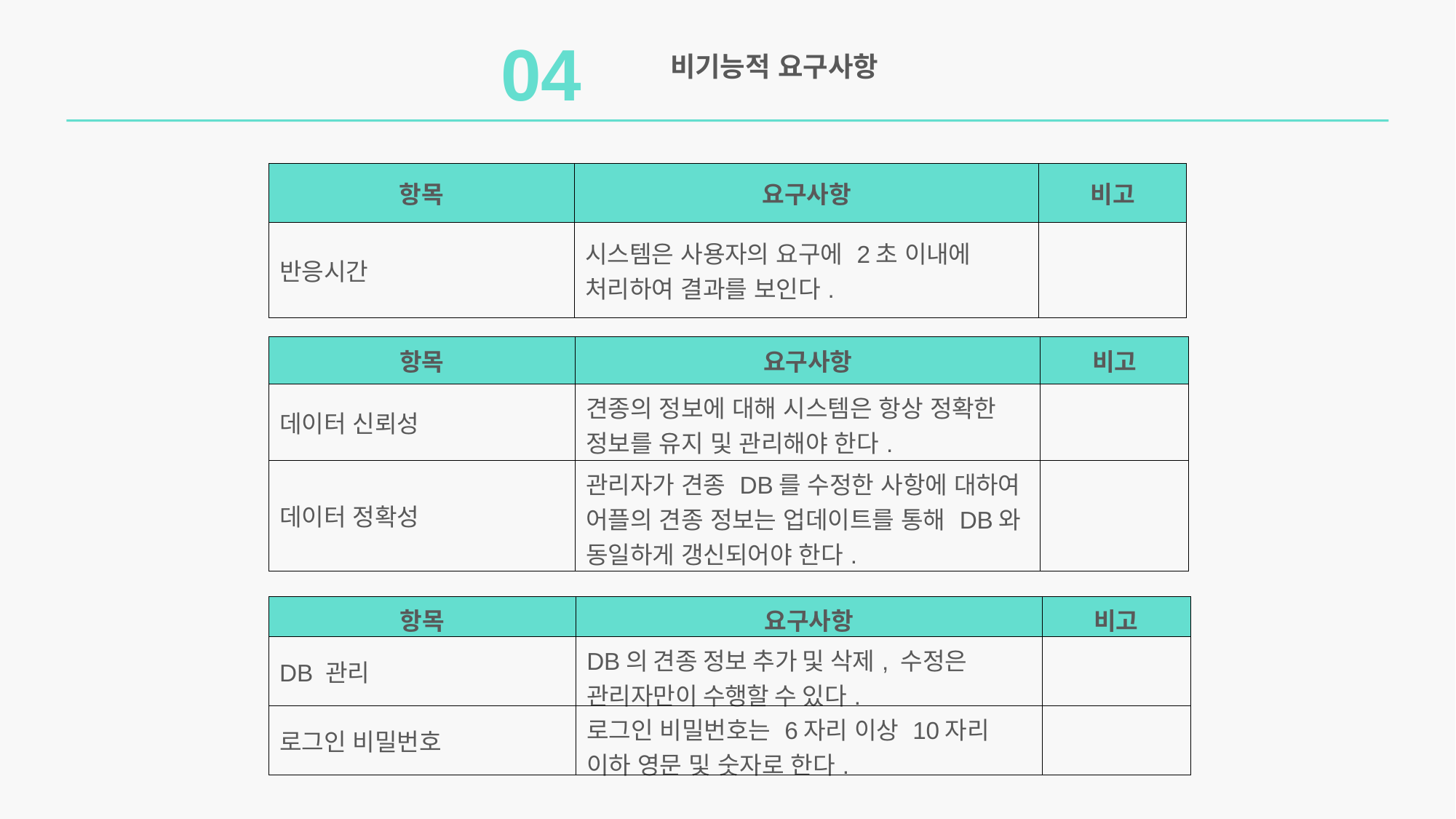

04
비기능적 요구사항

| 항목 | 요구사항 | 비고 |
| --- | --- | --- |
| 반응시간 | 시스템은 사용자의 요구에 2초 이내에 처리하여 결과를 보인다. |  |

| 항목 | 요구사항 | 비고 |
| --- | --- | --- |
| 데이터 신뢰성 | 견종의 정보에 대해 시스템은 항상 정확한 정보를 유지 및 관리해야 한다. |  |
| 데이터 정확성 | 관리자가 견종 DB를 수정한 사항에 대하여 어플의 견종 정보는 업데이트를 통해 DB와 동일하게 갱신되어야 한다. |  |
| 항목 | 요구사항 | 비고 |
| --- | --- | --- |
| DB 관리 | DB의 견종 정보 추가 및 삭제, 수정은 관리자만이 수행할 수 있다. |  |
| 로그인 비밀번호 | 로그인 비밀번호는 6자리 이상 10자리 이하 영문 및 숫자로 한다. |  |